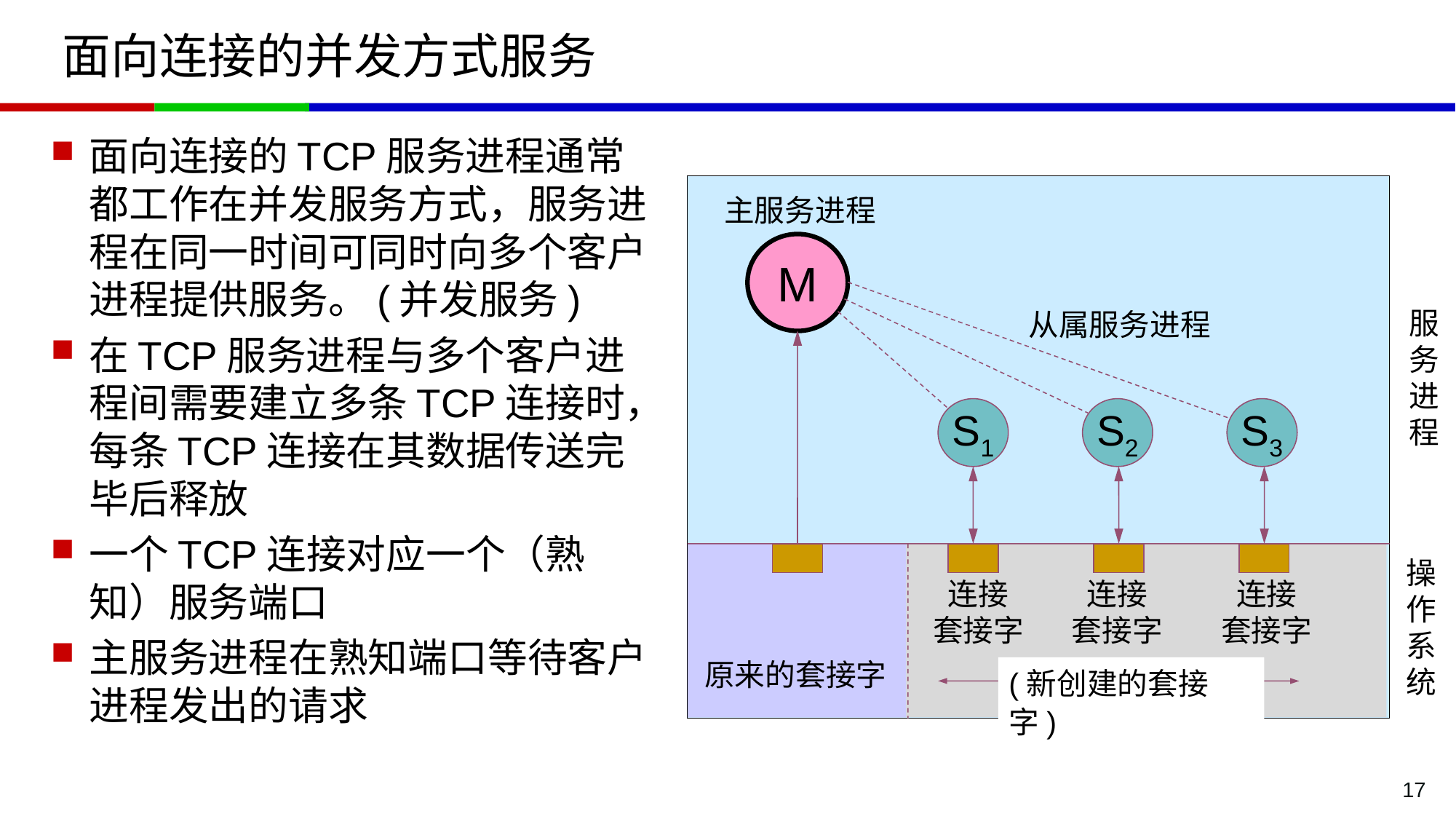

# 面向连接的并发方式服务
面向连接的TCP服务进程通常都工作在并发服务方式，服务进程在同一时间可同时向多个客户进程提供服务。(并发服务)
在TCP服务进程与多个客户进程间需要建立多条TCP连接时，每条TCP连接在其数据传送完毕后释放
一个TCP连接对应一个（熟知）服务端口
主服务进程在熟知端口等待客户进程发出的请求

主服务进程
M

从属服务进程
服务
进程

S1
S2
S3

操作系统
接受连接请求
的套接字
连接
套接字
连接
套接字
连接
套接字
原来的套接字
(新创建的套接字)

17